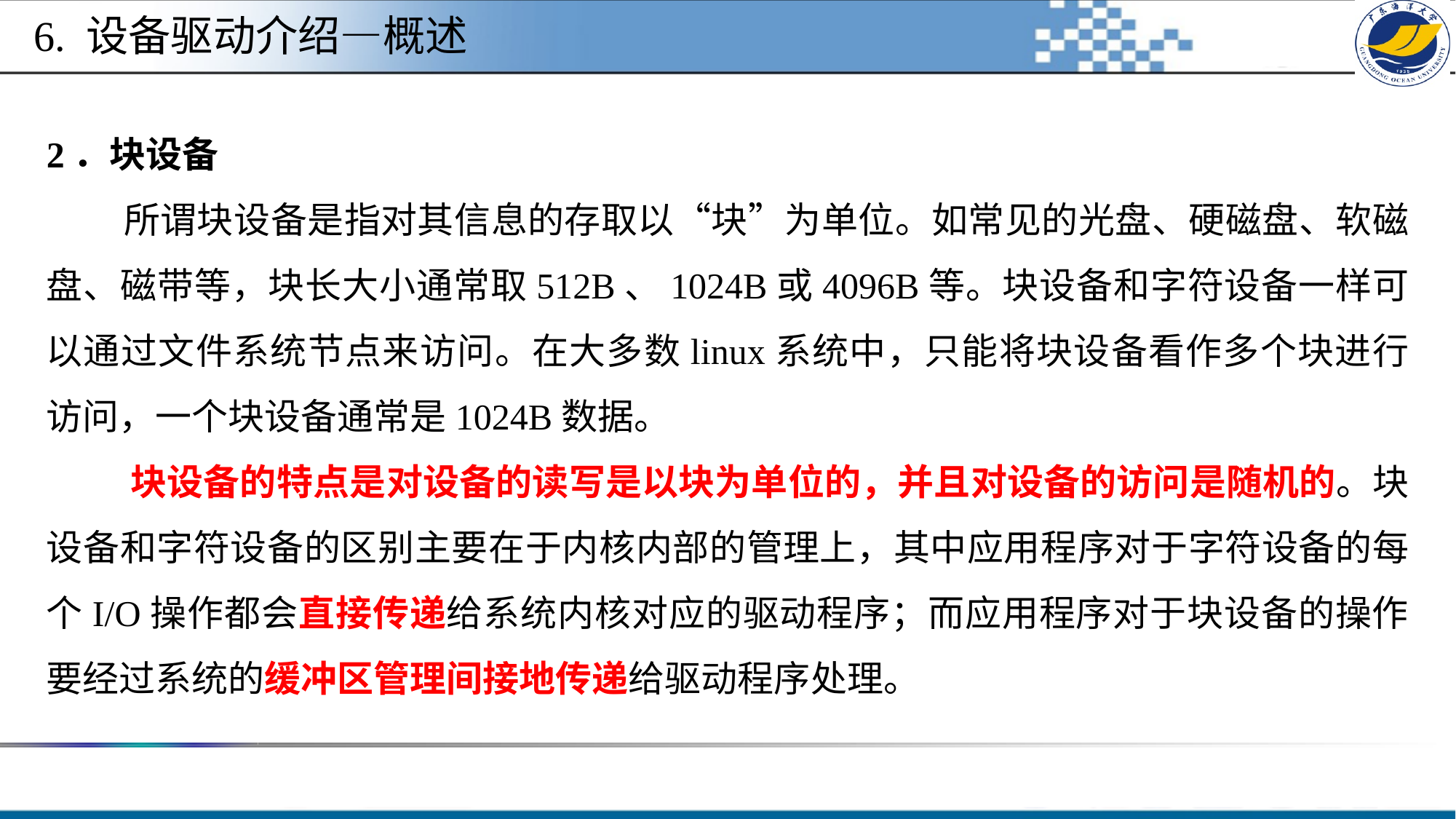

6. 设备驱动介绍—概述

2．块设备
        所谓块设备是指对其信息的存取以“块”为单位。如常见的光盘、硬磁盘、软磁盘、磁带等，块长大小通常取512B、1024B或4096B等。块设备和字符设备一样可以通过文件系统节点来访问。在大多数linux系统中，只能将块设备看作多个块进行访问，一个块设备通常是1024B数据。
         块设备的特点是对设备的读写是以块为单位的，并且对设备的访问是随机的。块设备和字符设备的区别主要在于内核内部的管理上，其中应用程序对于字符设备的每个I/O操作都会直接传递给系统内核对应的驱动程序；而应用程序对于块设备的操作要经过系统的缓冲区管理间接地传递给驱动程序处理。